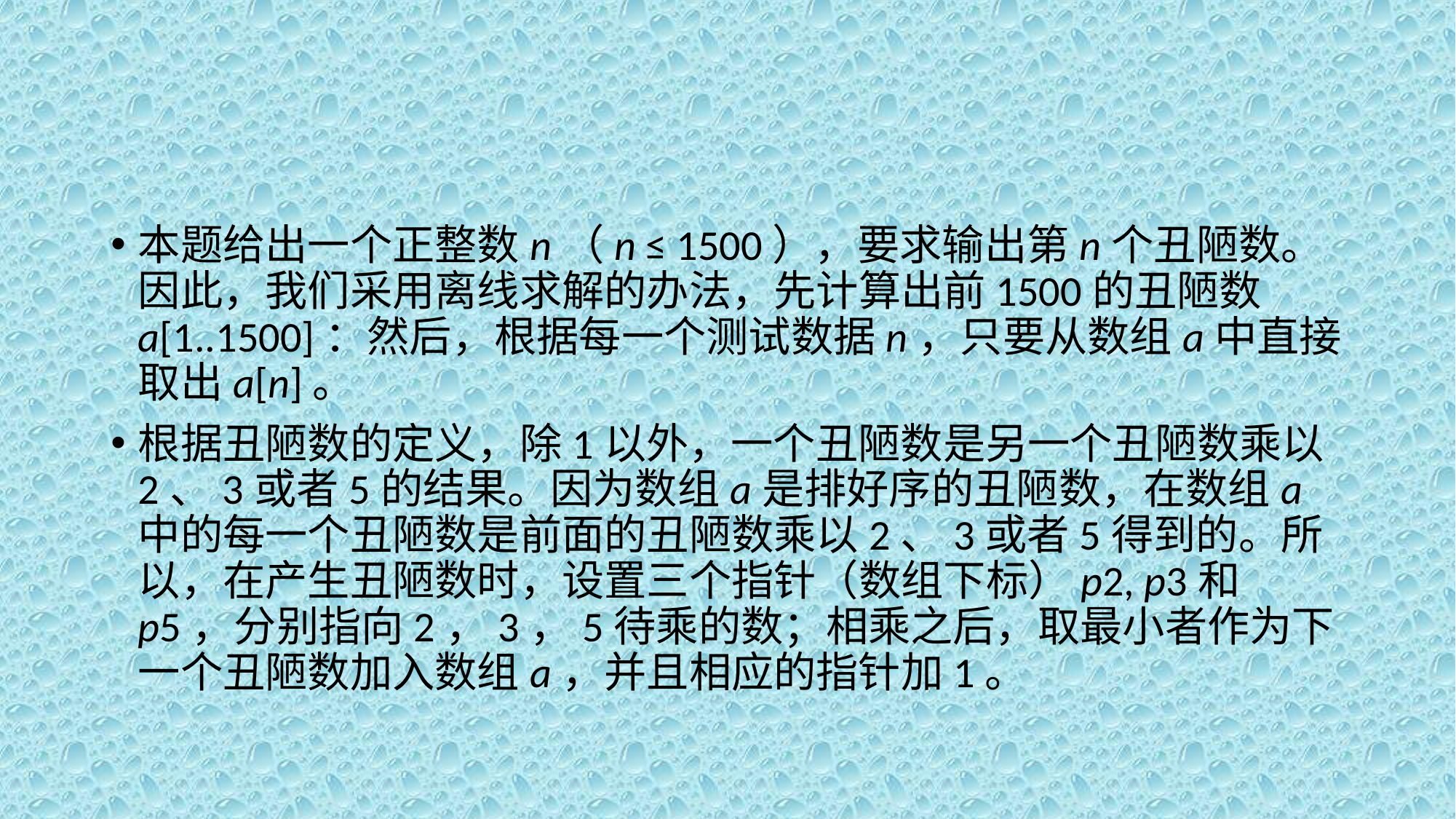

#
本题给出一个正整数n（n ≤ 1500），要求输出第n个丑陋数。因此，我们采用离线求解的办法，先计算出前1500的丑陋数a[1..1500]：然后，根据每一个测试数据n，只要从数组a中直接取出a[n]。
根据丑陋数的定义，除1以外，一个丑陋数是另一个丑陋数乘以2、3或者5的结果。因为数组a是排好序的丑陋数，在数组a中的每一个丑陋数是前面的丑陋数乘以2、3或者5得到的。所以，在产生丑陋数时，设置三个指针（数组下标）p2, p3和p5，分别指向2，3，5待乘的数；相乘之后，取最小者作为下一个丑陋数加入数组a，并且相应的指针加1。